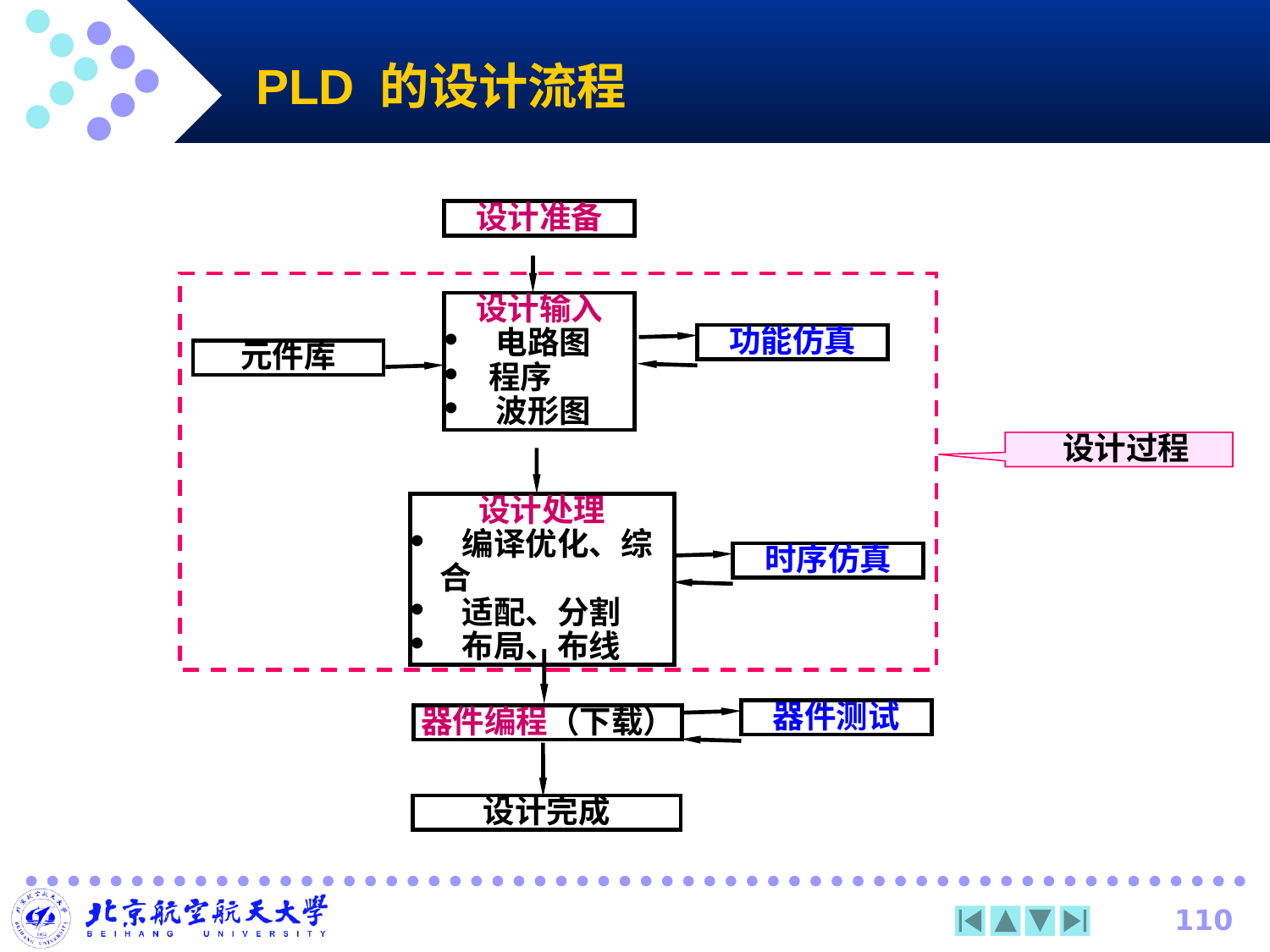

# PLD 的设计流程
设计准备

设计输入
  电路图
 程序
  波形图
功能仿真

元件库

 设计过程

设计处理
  编译优化、综合
  适配、分割
  布局、布线
时序仿真

器件测试
器件编程（下载）

设计完成
110